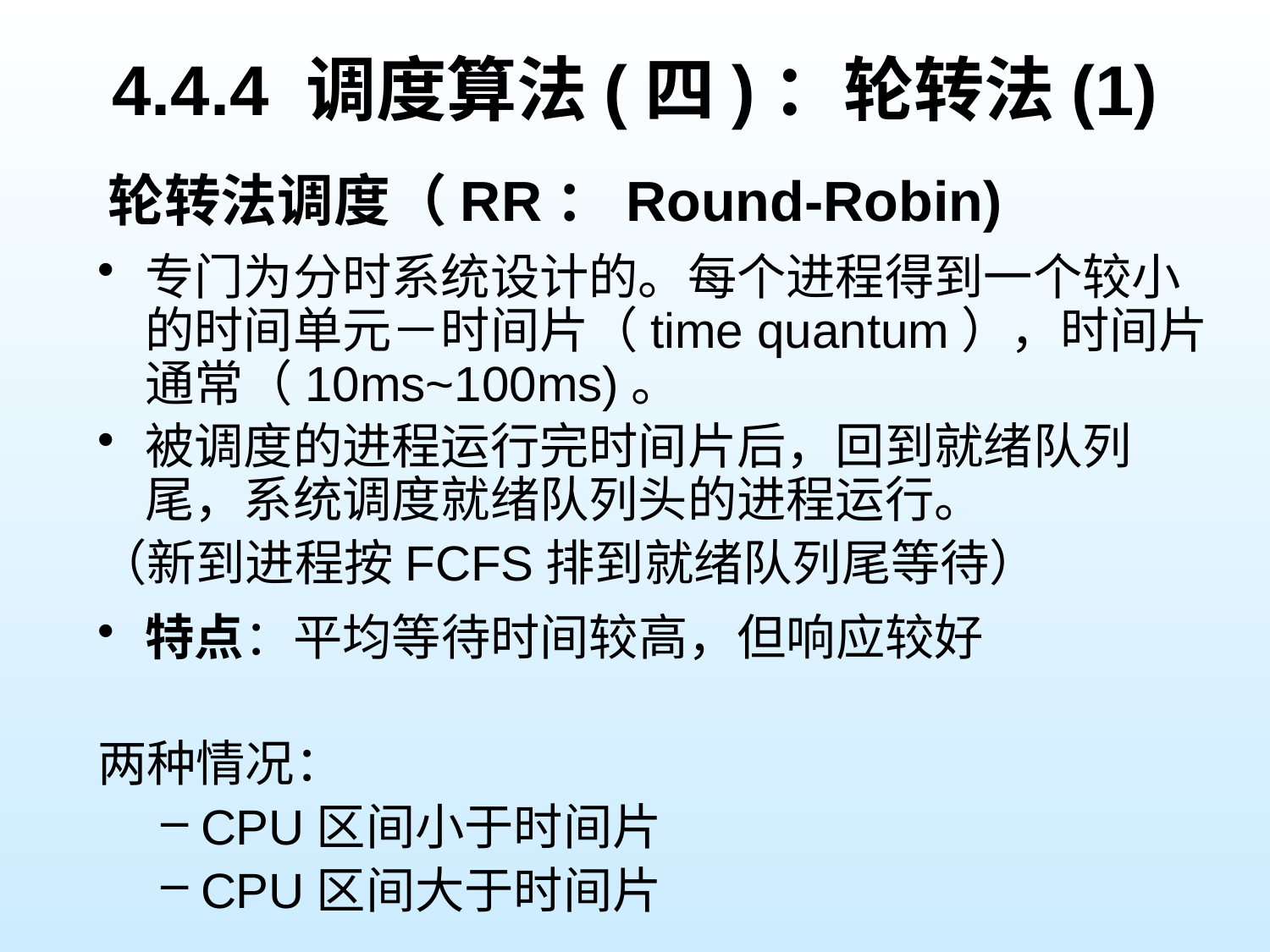

4.4.4 调度算法(四)：轮转法(1)
# 轮转法调度（RR：Round-Robin)
专门为分时系统设计的。每个进程得到一个较小的时间单元－时间片（time quantum），时间片通常（10ms~100ms)。
被调度的进程运行完时间片后，回到就绪队列尾，系统调度就绪队列头的进程运行。
（新到进程按FCFS排到就绪队列尾等待）
特点：平均等待时间较高，但响应较好

两种情况：
CPU区间小于时间片
CPU区间大于时间片